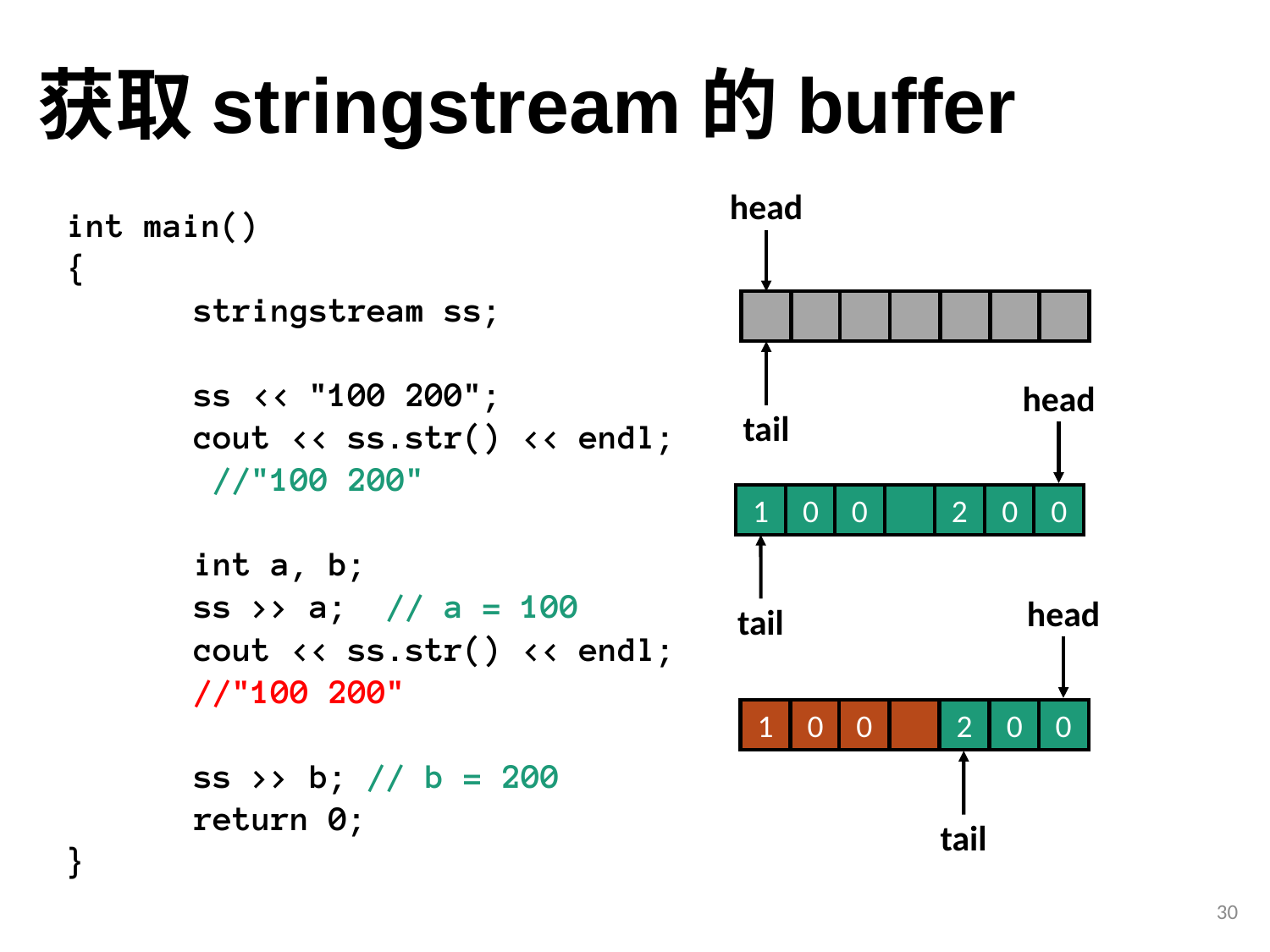

# 获取stringstream的buffer
head

tail
int main()
{
	stringstream ss;

	ss << "100 200";
	cout << ss.str() << endl;
	 //"100 200"

	int a, b;
	ss >> a;  // a = 100
	cout << ss.str() << endl;
	//"100 200"

	ss >> b; // b = 200
	return 0;
}
head
0
0
1
0
0

2
tail
head
0
0
1
0
0

2
tail
30